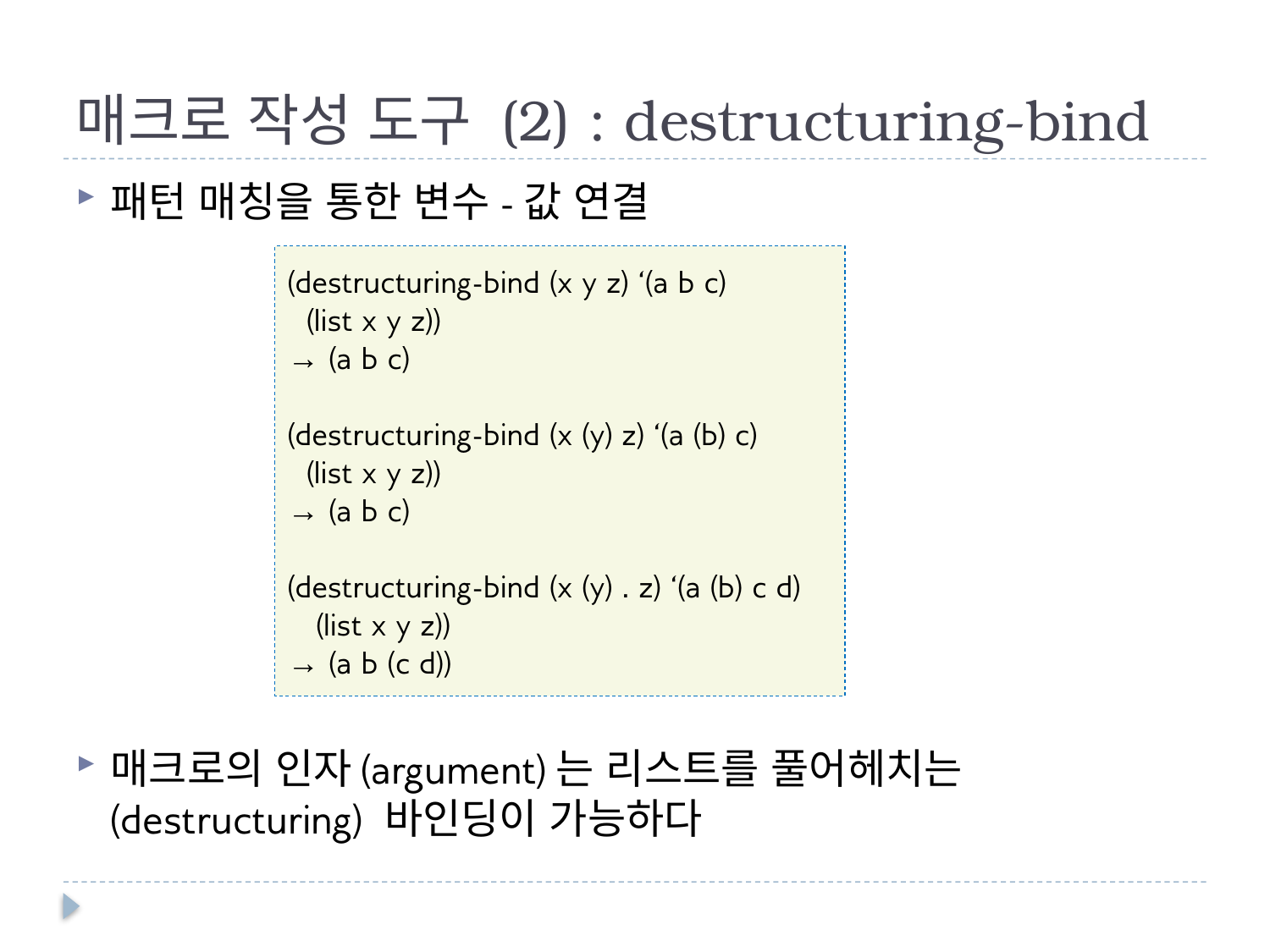

# 매크로 작성 도구 (2) : destructuring-bind
패턴 매칭을 통한 변수-값 연결

매크로의 인자(argument)는 리스트를 풀어헤치는 (destructuring) 바인딩이 가능하다

(destructuring-bind (x y z) ‘(a b c)
  (list x y z))
→ (a b c)

(destructuring-bind (x (y) z) ‘(a (b) c)
  (list x y z))
→ (a b c)

(destructuring-bind (x (y) . z) ‘(a (b) c d)
   (list x y z))
→ (a b (c d))